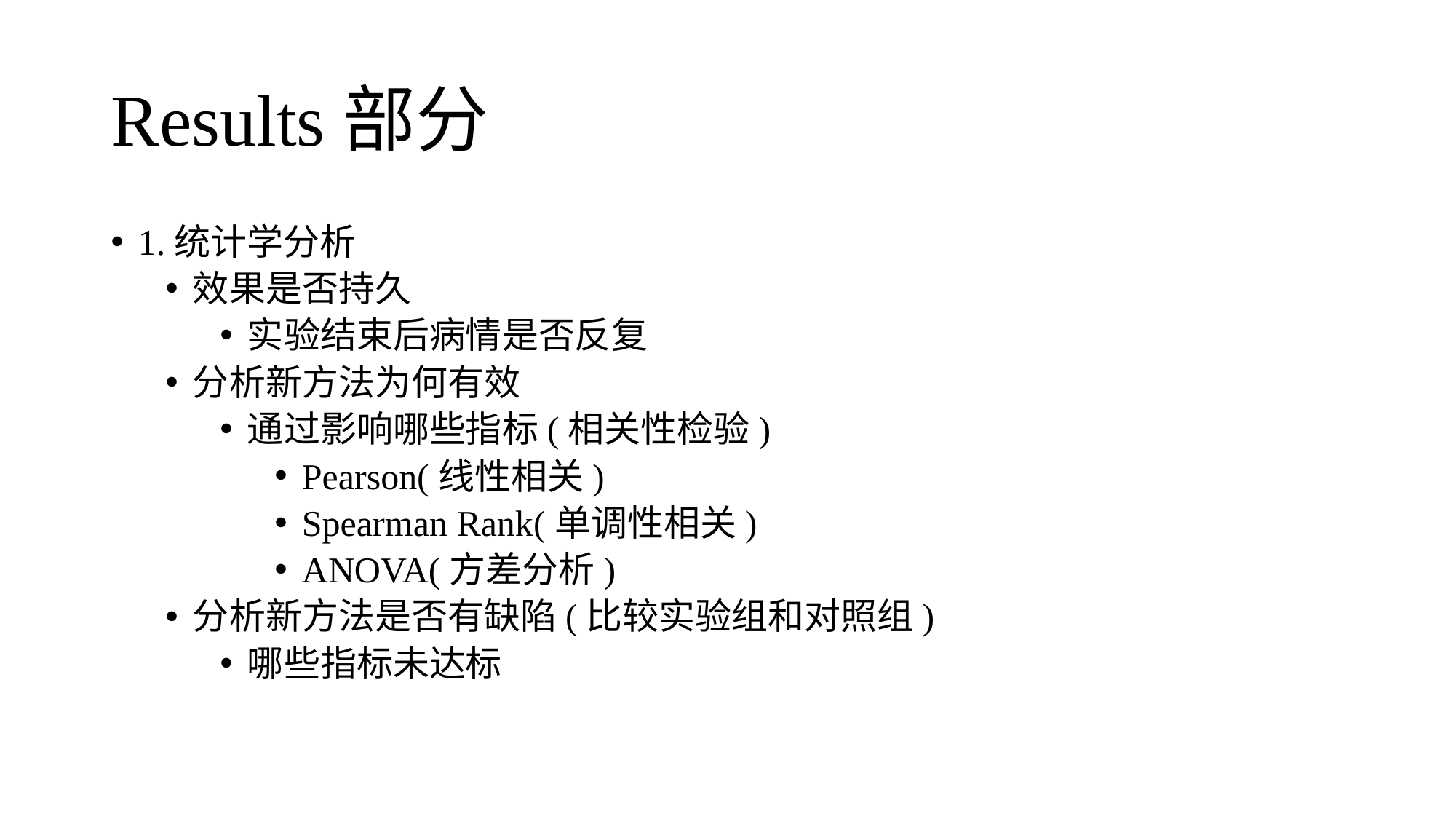

# Results部分
1.统计学分析
效果是否持久
实验结束后病情是否反复
分析新方法为何有效
通过影响哪些指标(相关性检验)
Pearson(线性相关)
Spearman Rank(单调性相关)
ANOVA(方差分析)
分析新方法是否有缺陷(比较实验组和对照组)
哪些指标未达标